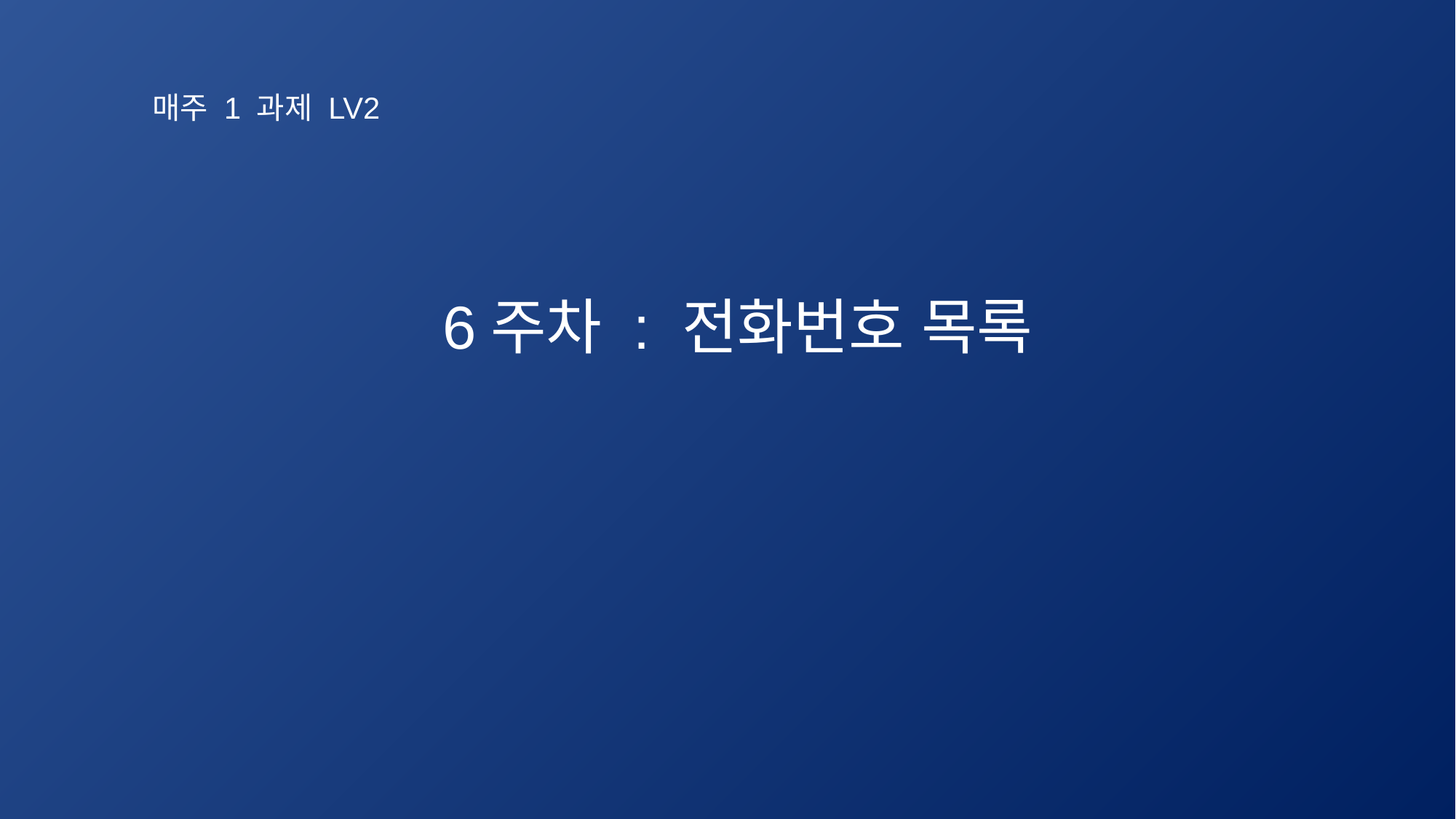

# 매주 1 과제 LV2
6주차 : 전화번호 목록